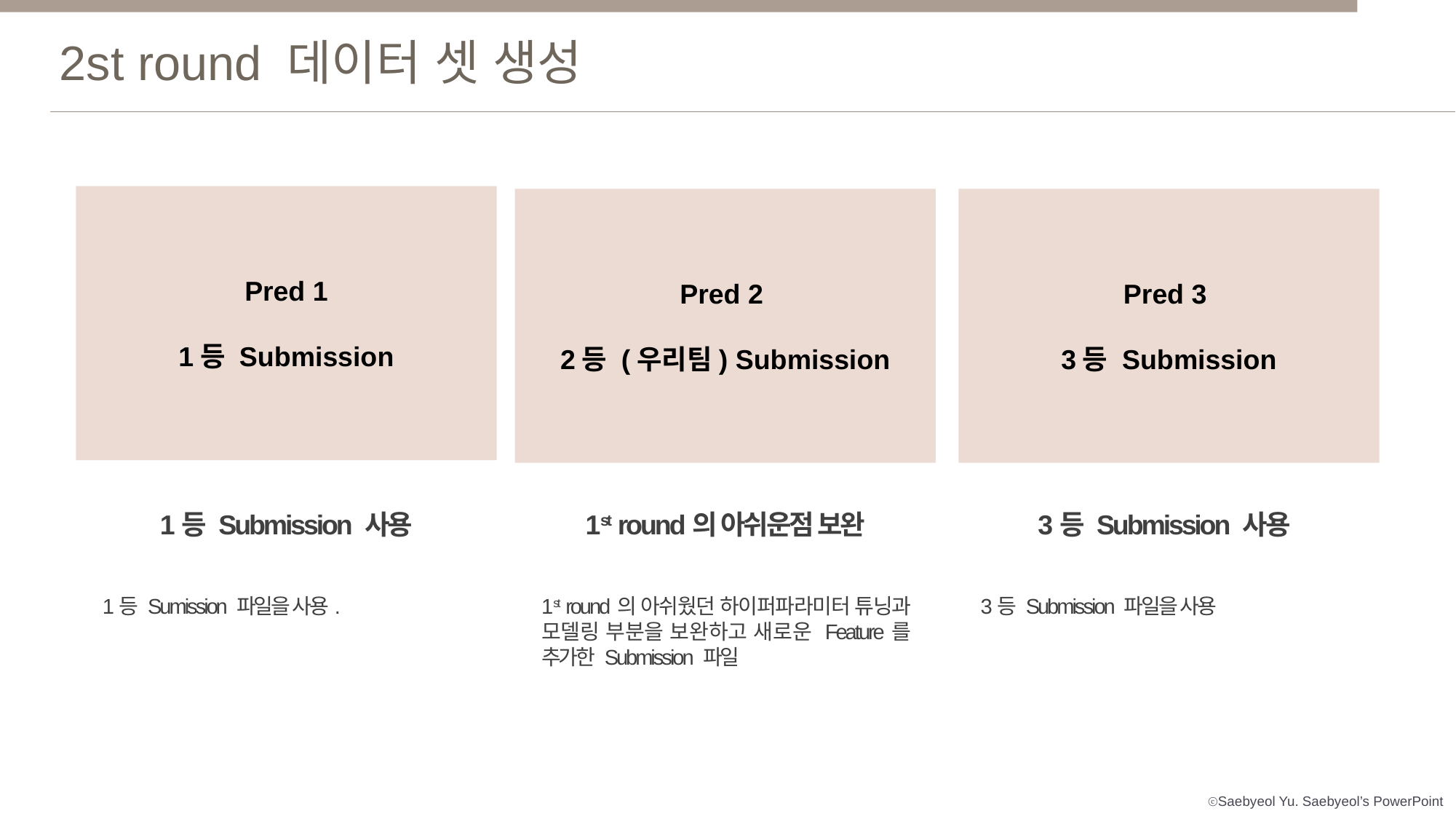

2st round 데이터 셋 생성
Pred 1

1등 Submission
Pred 2

2등 (우리팀) Submission
Pred 3

3등 Submission
1등 Submission 사용
1st round의 아쉬운점 보완
3등 Submission 사용
1등 Sumission 파일을 사용.
1st round의 아쉬웠던 하이퍼파라미터 튜닝과 모델링 부분을 보완하고 새로운 Feature를 추가한 Submission 파일
3등 Submission 파일을 사용